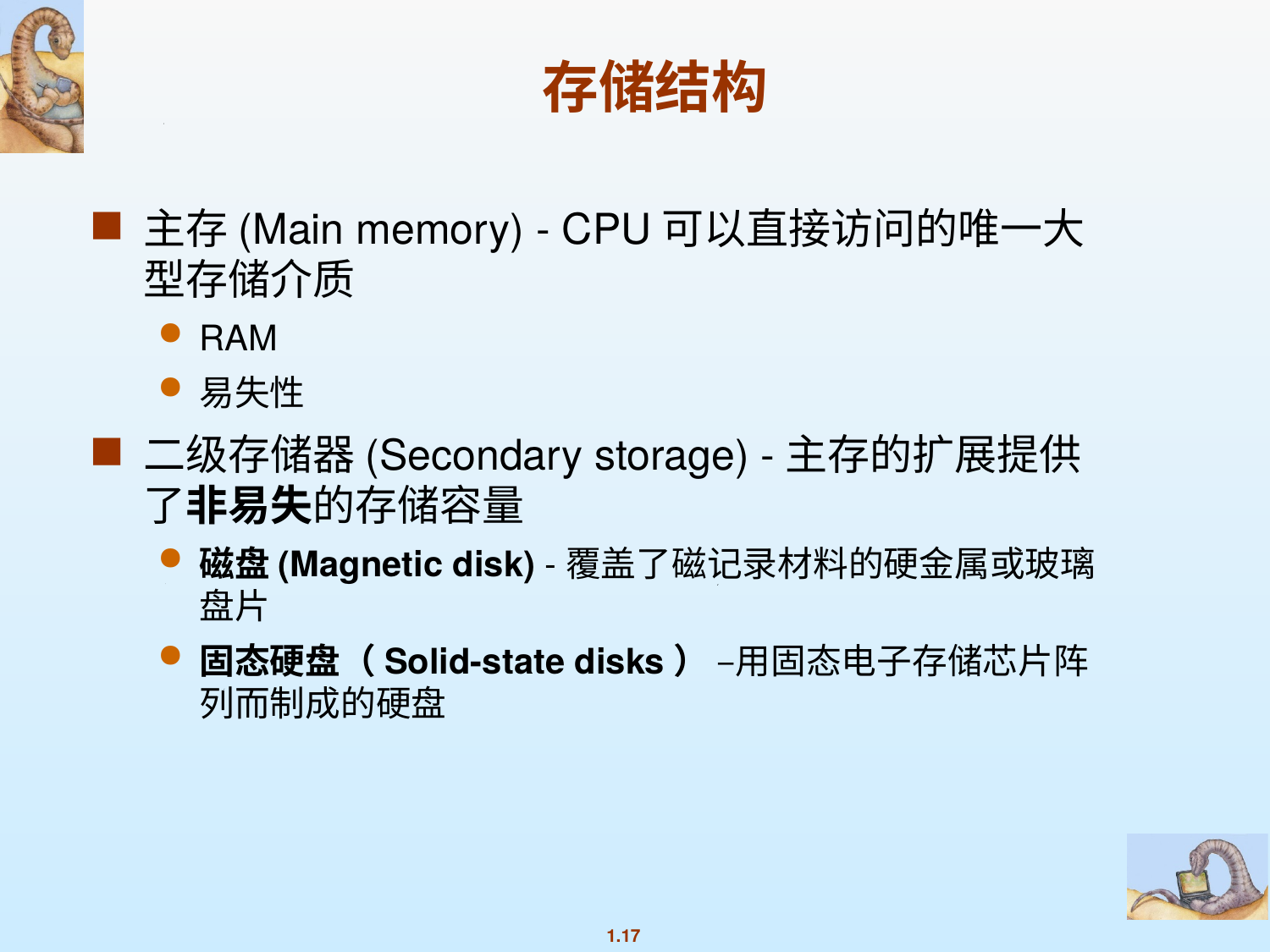

# 存储结构
主存(Main memory) - CPU可以直接访问的唯一大型存储介质
RAM
易失性
二级存储器(Secondary storage) -主存的扩展提供了非易失的存储容量
磁盘(Magnetic disk) -覆盖了磁记录材料的硬金属或玻璃盘片
固态硬盘（Solid-state disks） –用固态电子存储芯片阵列而制成的硬盘